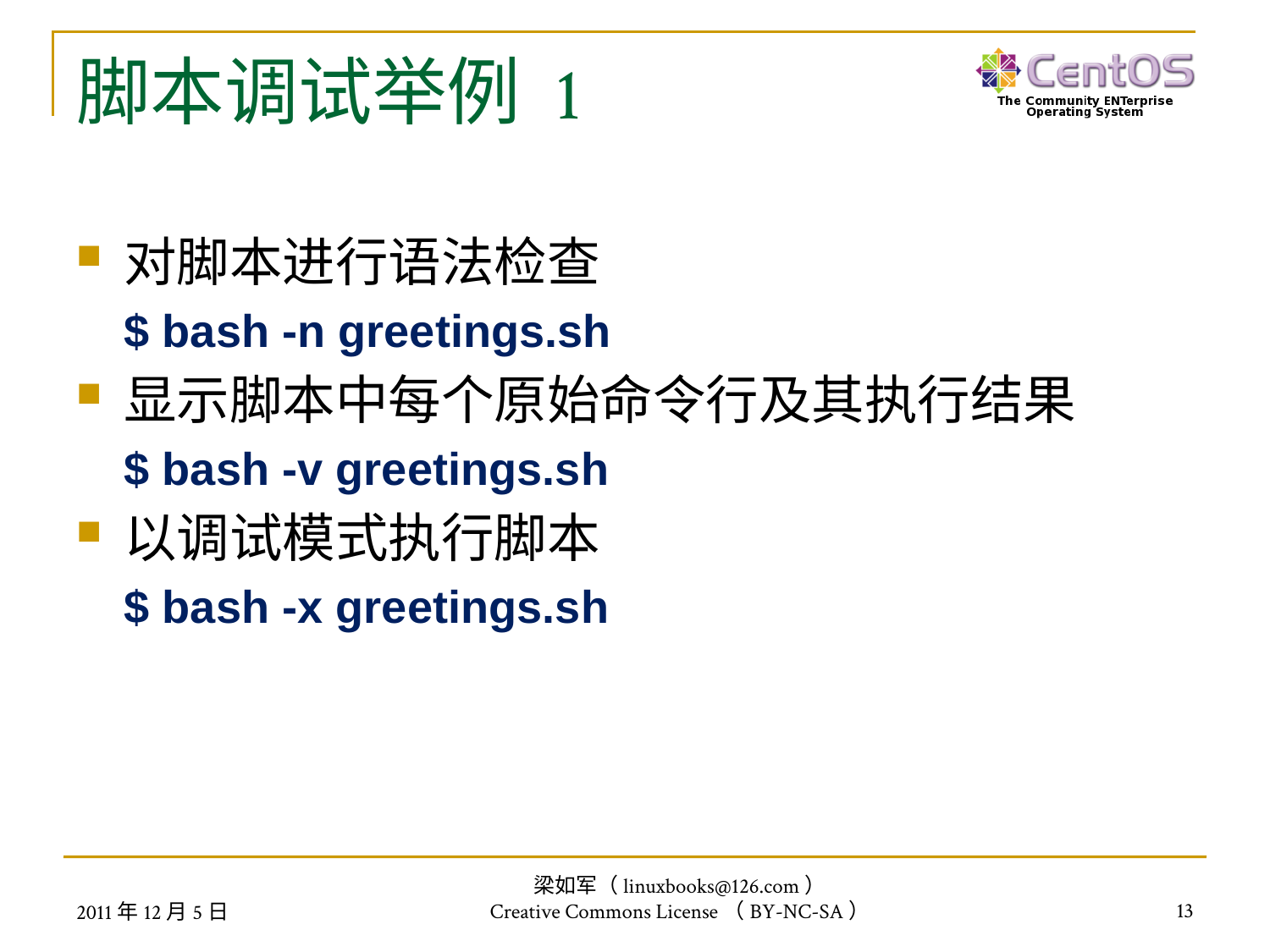

# 脚本调试举例 1
对脚本进行语法检查
$ bash -n greetings.sh
显示脚本中每个原始命令行及其执行结果
$ bash -v greetings.sh
以调试模式执行脚本
$ bash -x greetings.sh

梁如军（linuxbooks@126.com）
Creative Commons License（BY-NC-SA）
2011年12月5日
13